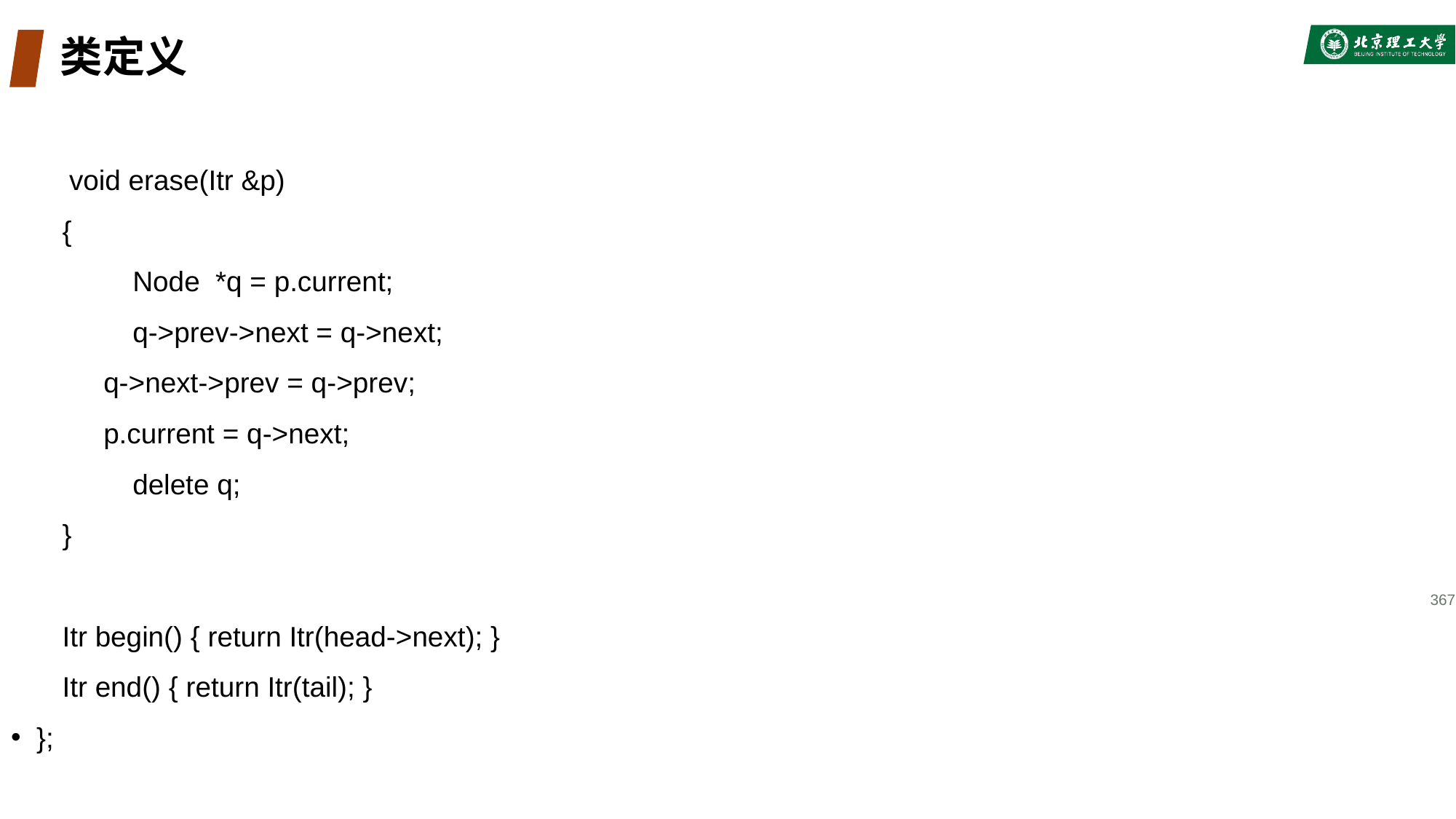

# 类定义
 void erase(Itr &p)
{
         Node  *q = p.current;
         q->prev->next = q->next;
	  q->next->prev = q->prev;
	  p.current = q->next;
         delete q;
}

Itr begin() { return Itr(head->next); }
Itr end() { return Itr(tail); }
};

367